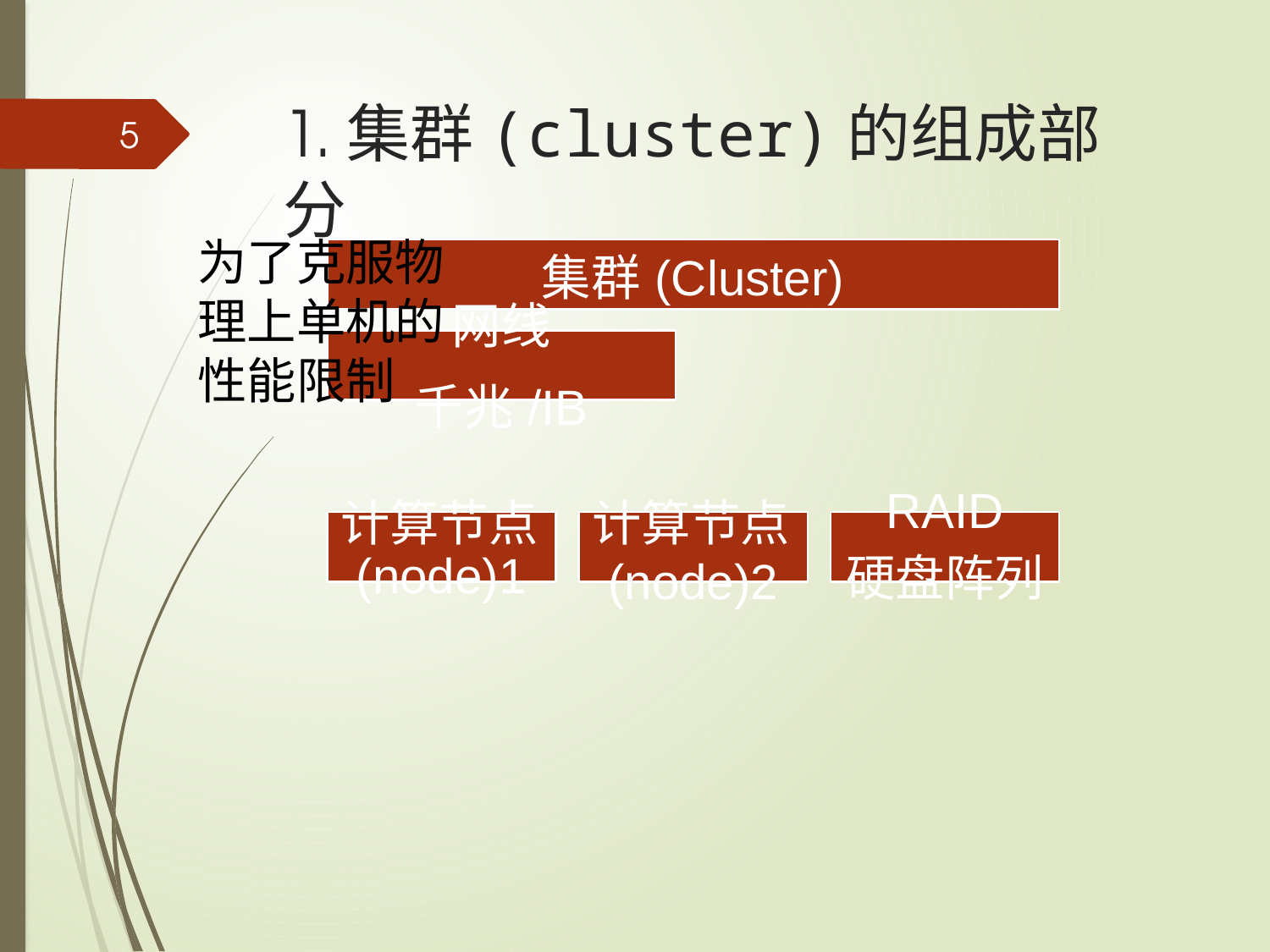

# 1.集群(cluster)的组成部分
5
为了克服物理上单机的性能限制
集群(Cluster)
网线
千兆/IB
计算节点(node)1
计算节点(node)2
RAID
硬盘阵列